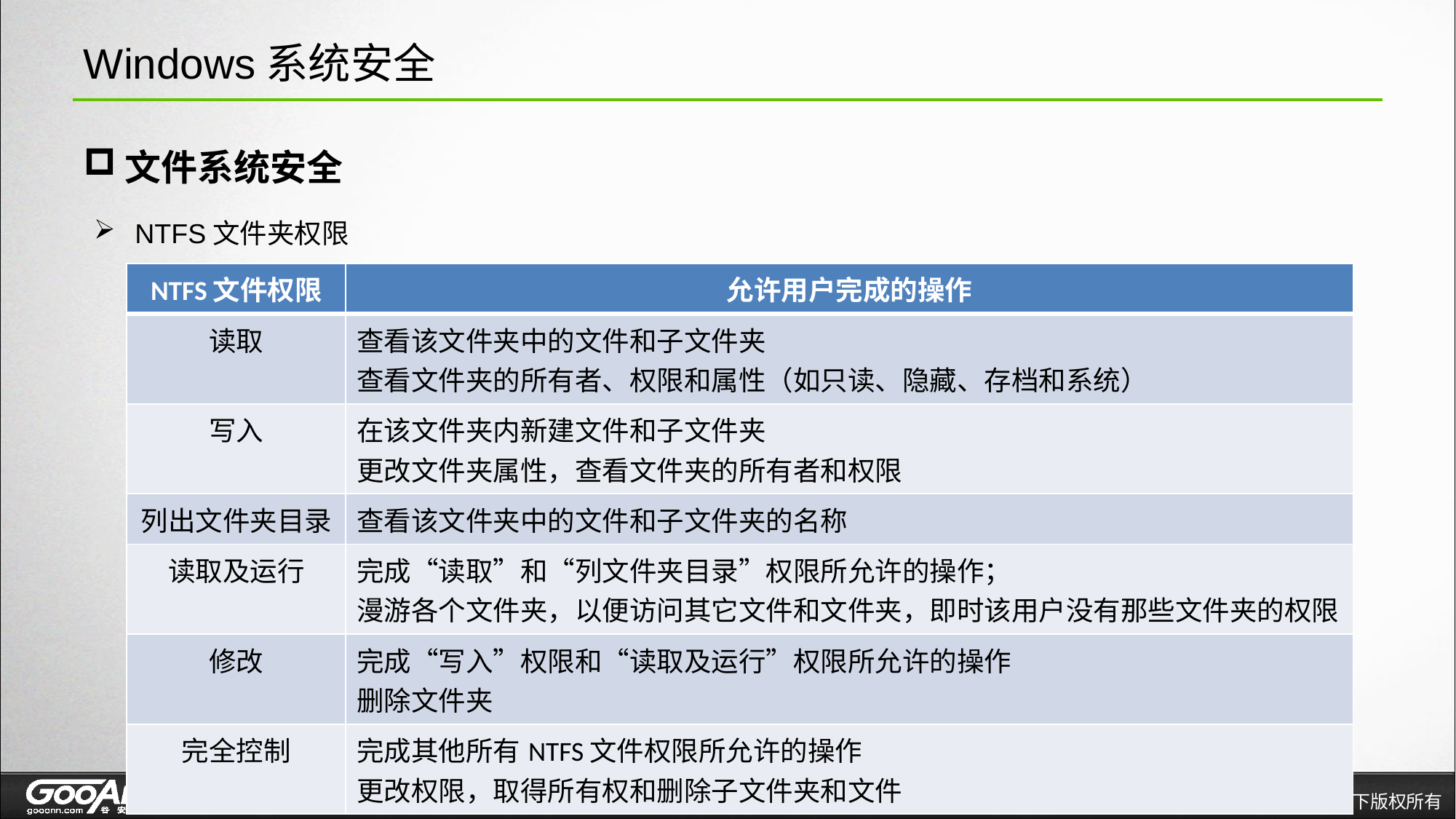

# Windows系统安全
文件系统安全
NTFS文件夹权限

| NTFS文件权限 | 允许用户完成的操作 |
| --- | --- |
| 读取 | 查看该文件夹中的文件和子文件夹 查看文件夹的所有者、权限和属性（如只读、隐藏、存档和系统） |
| 写入 | 在该文件夹内新建文件和子文件夹 更改文件夹属性，查看文件夹的所有者和权限 |
| 列出文件夹目录 | 查看该文件夹中的文件和子文件夹的名称 |
| 读取及运行 | 完成“读取”和“列文件夹目录”权限所允许的操作； 漫游各个文件夹，以便访问其它文件和文件夹，即时该用户没有那些文件夹的权限 |
| 修改 | 完成“写入”权限和“读取及运行”权限所允许的操作 删除文件夹 |
| 完全控制 | 完成其他所有NTFS文件权限所允许的操作 更改权限，取得所有权和删除子文件夹和文件 |